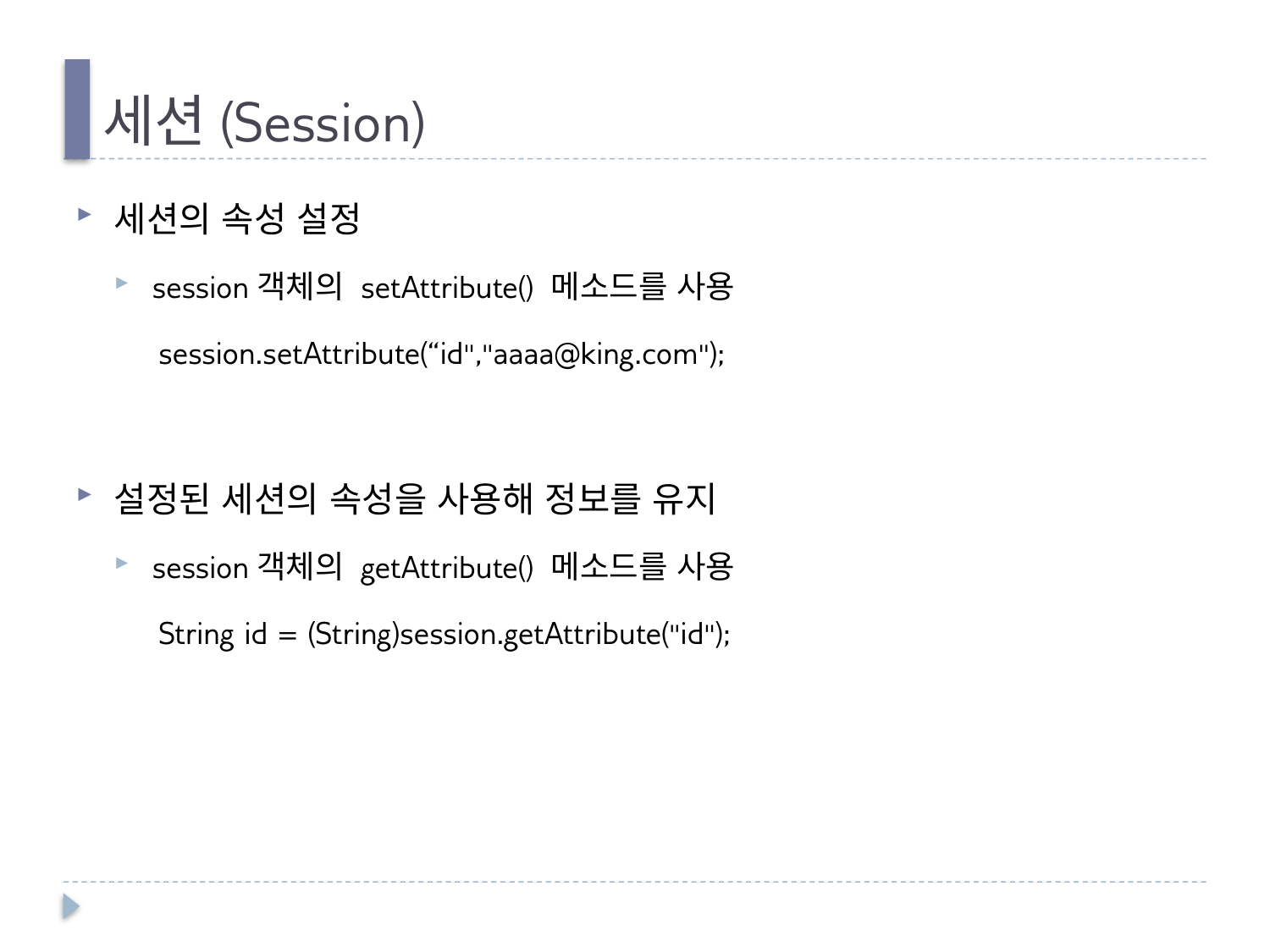

# 세션(Session)
세션의 속성 설정
session객체의 setAttribute() 메소드를 사용
session.setAttribute(“id","aaaa@king.com");

설정된 세션의 속성을 사용해 정보를 유지
session객체의 getAttribute() 메소드를 사용
String id = (String)session.getAttribute("id");